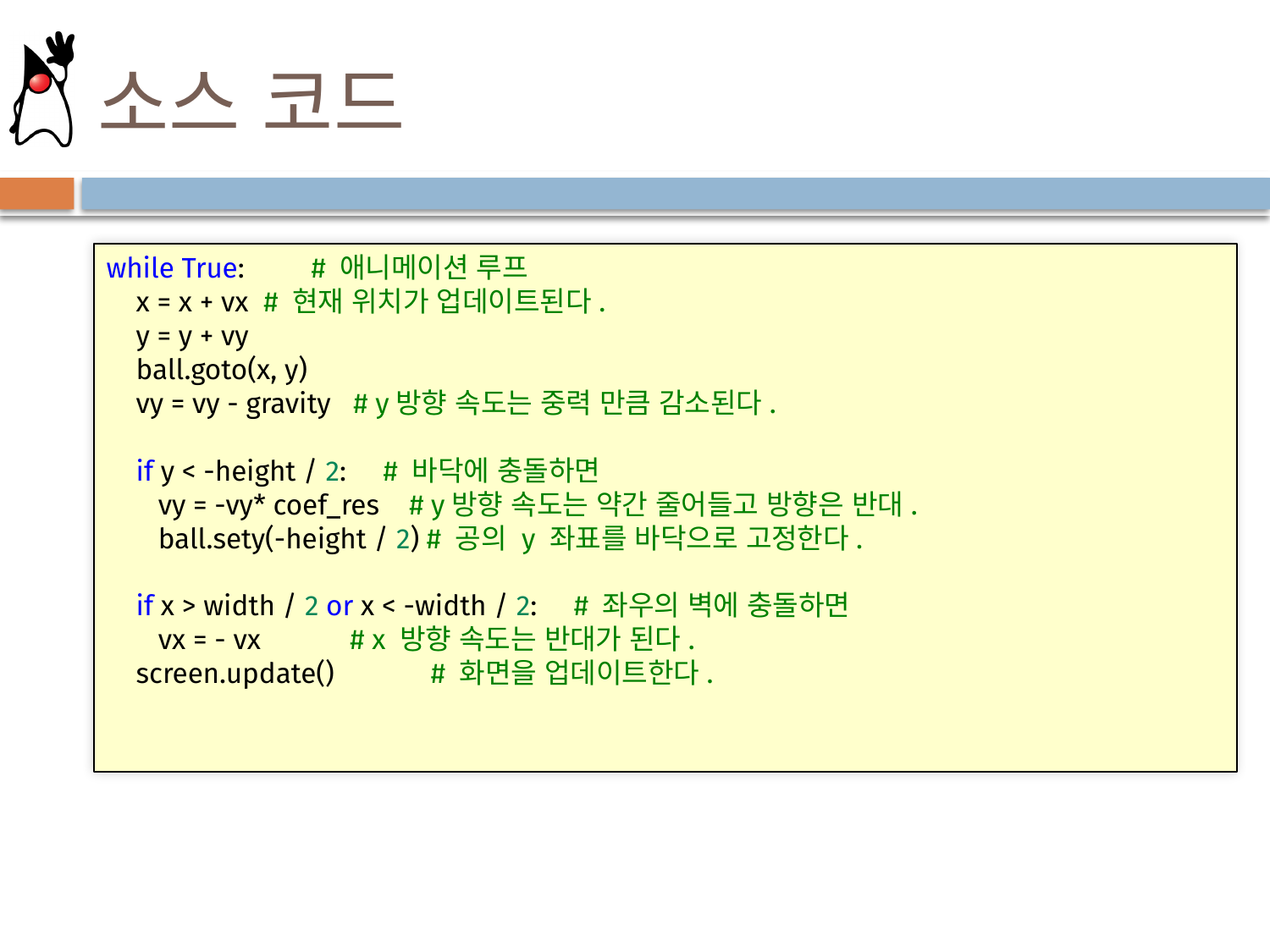

# 소스 코드
while True:         # 애니메이션 루프
    x = x + vx  # 현재 위치가 업데이트된다.
    y = y + vy
    ball.goto(x, y)
    vy = vy - gravity   # y방향 속도는 중력 만큼 감소된다.
    if y < -height / 2:     # 바닥에 충돌하면
       vy = -vy* coef_res    # y방향 속도는 약간 줄어들고 방향은 반대.
       ball.sety(-height / 2) # 공의 y 좌표를 바닥으로 고정한다.

    if x > width / 2 or x < -width / 2:     # 좌우의 벽에 충돌하면
       vx = - vx            # x 방향 속도는 반대가 된다.
    screen.update()             # 화면을 업데이트한다.